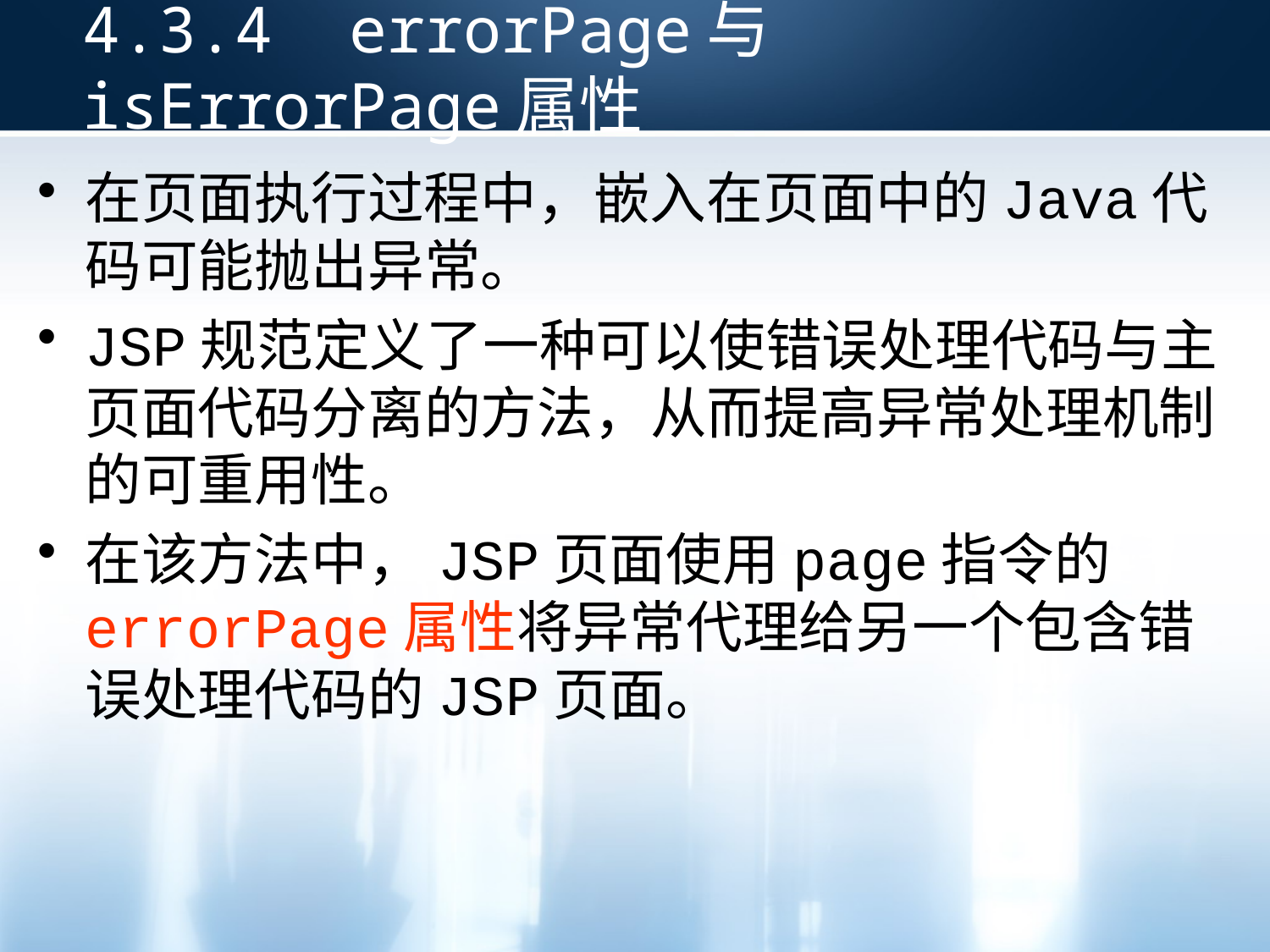

4.3.4  errorPage与isErrorPage属性
在页面执行过程中，嵌入在页面中的Java代码可能抛出异常。
JSP规范定义了一种可以使错误处理代码与主页面代码分离的方法，从而提高异常处理机制的可重用性。
在该方法中，JSP页面使用page指令的errorPage属性将异常代理给另一个包含错误处理代码的JSP页面。